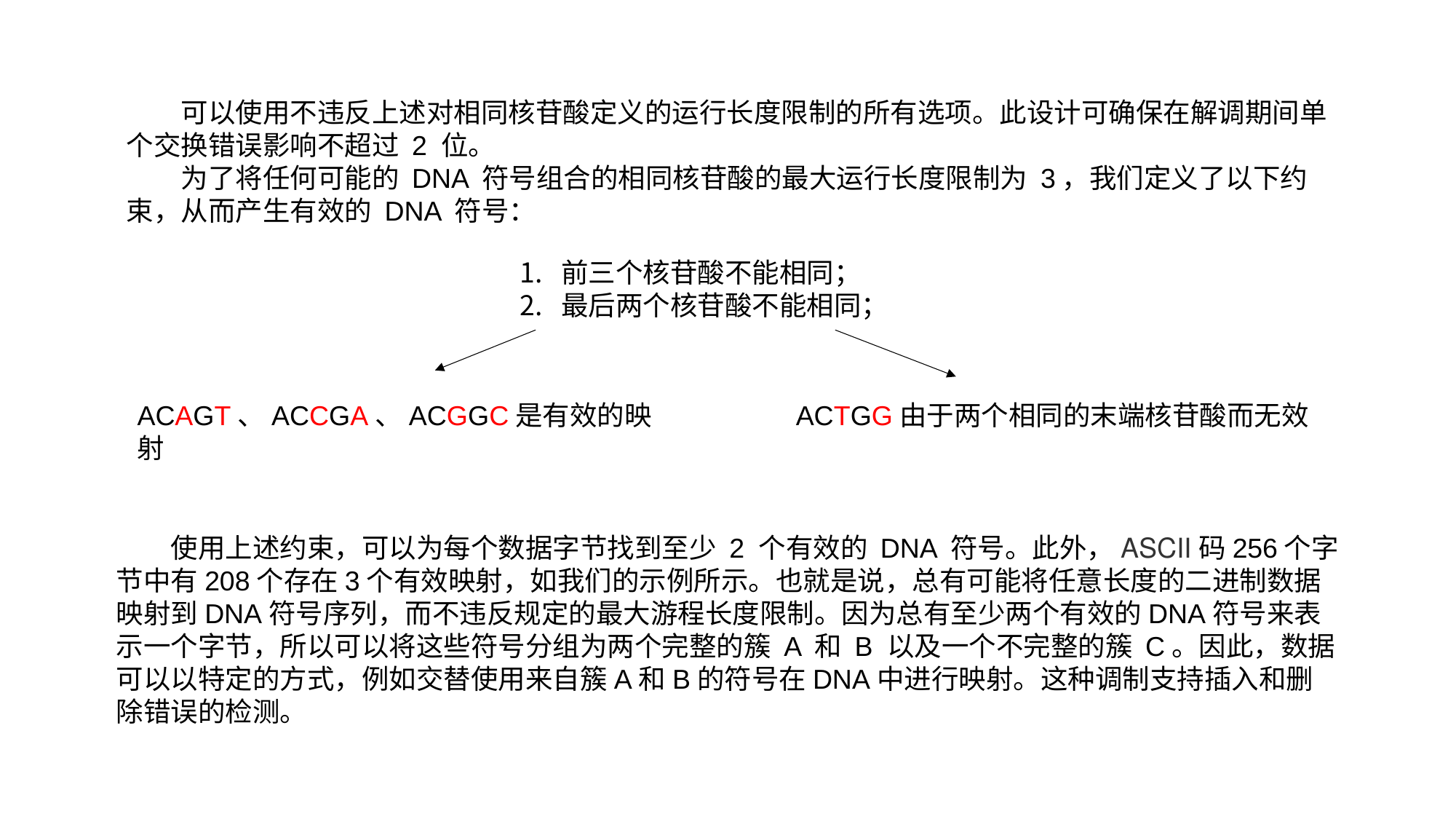

可以使用不违反上述对相同核苷酸定义的运行长度限制的所有选项。此设计可确保在解调期间单个交换错误影响不超过 2 位。
为了将任何可能的 DNA 符号组合的相同核苷酸的最大运行长度限制为 3，我们定义了以下约束，从而产生有效的 DNA 符号：
前三个核苷酸不能相同；
最后两个核苷酸不能相同；
ACAGT、ACCGA、ACGGC是有效的映射
ACTGG由于两个相同的末端核苷酸而无效
使用上述约束，可以为每个数据字节找到至少 2 个有效的 DNA 符号。此外，ASCII码256个字节中有208个存在3个有效映射，如我们的示例所示。也就是说，总有可能将任意长度的二进制数据映射到DNA符号序列，而不违反规定的最大游程长度限制。因为总有至少两个有效的DNA符号来表示一个字节，所以可以将这些符号分组为两个完整的簇 A 和 B 以及一个不完整的簇 C。因此，数据可以以特定的方式，例如交替使用来自簇A和B的符号在DNA中进行映射。这种调制支持插入和删除错误的检测。